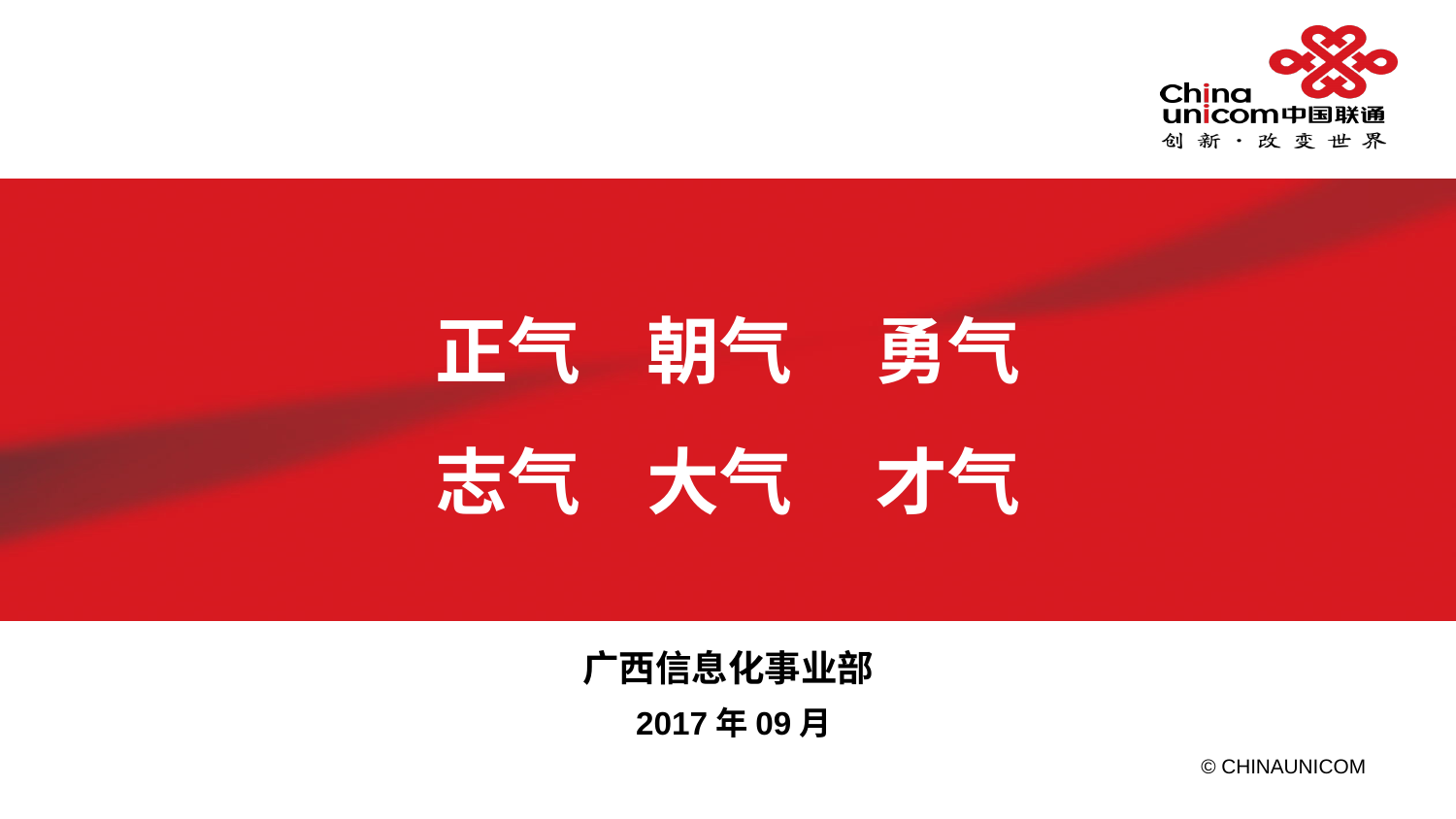

# 正气    朝气     勇气 志气    大气     才气
广西信息化事业部
2017年09月